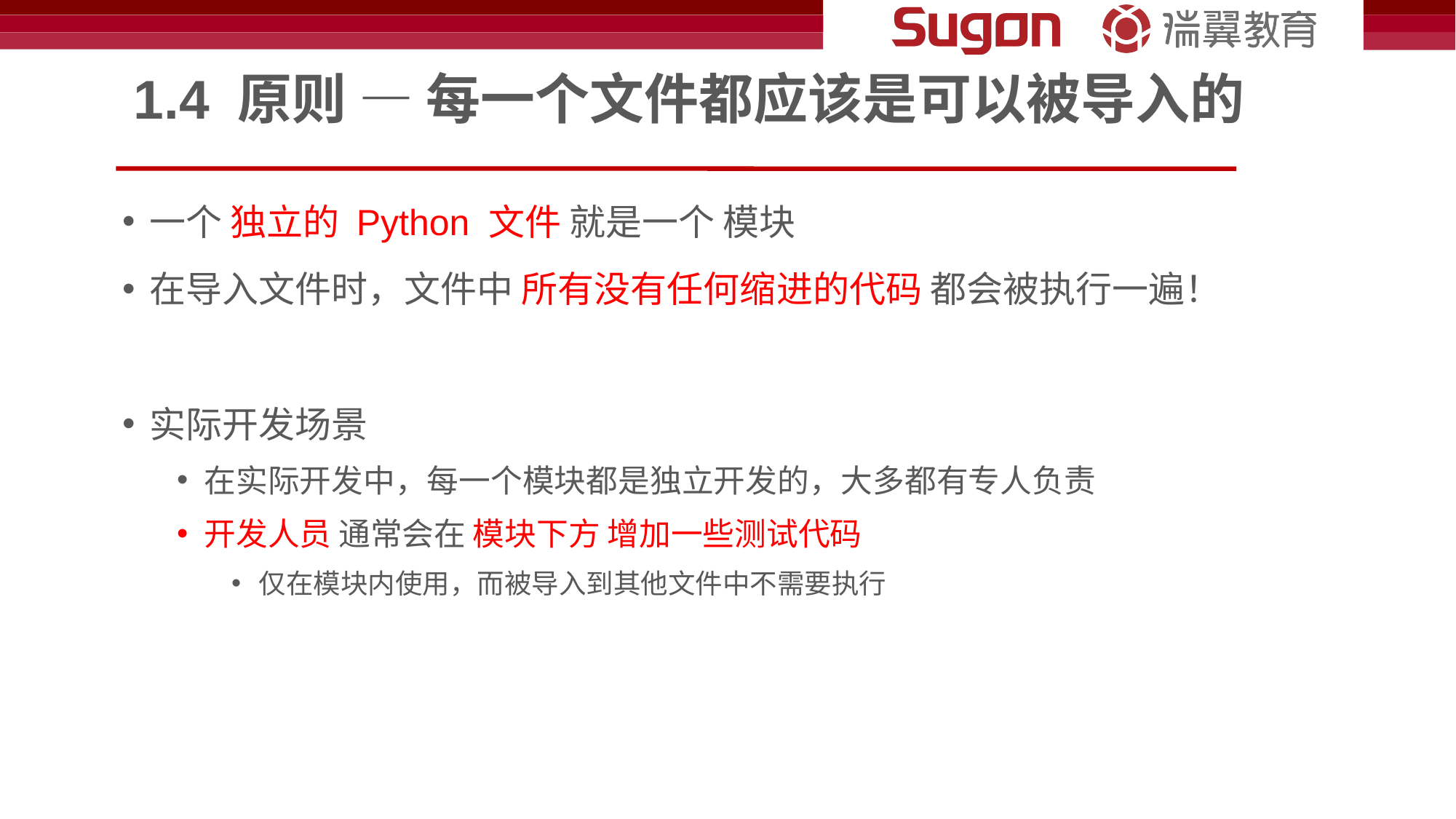

# 1.4 原则 — 每一个文件都应该是可以被导入的
一个 独立的 Python 文件 就是一个 模块
在导入文件时，文件中 所有没有任何缩进的代码 都会被执行一遍！

实际开发场景
在实际开发中，每一个模块都是独立开发的，大多都有专人负责
开发人员 通常会在 模块下方 增加一些测试代码
仅在模块内使用，而被导入到其他文件中不需要执行